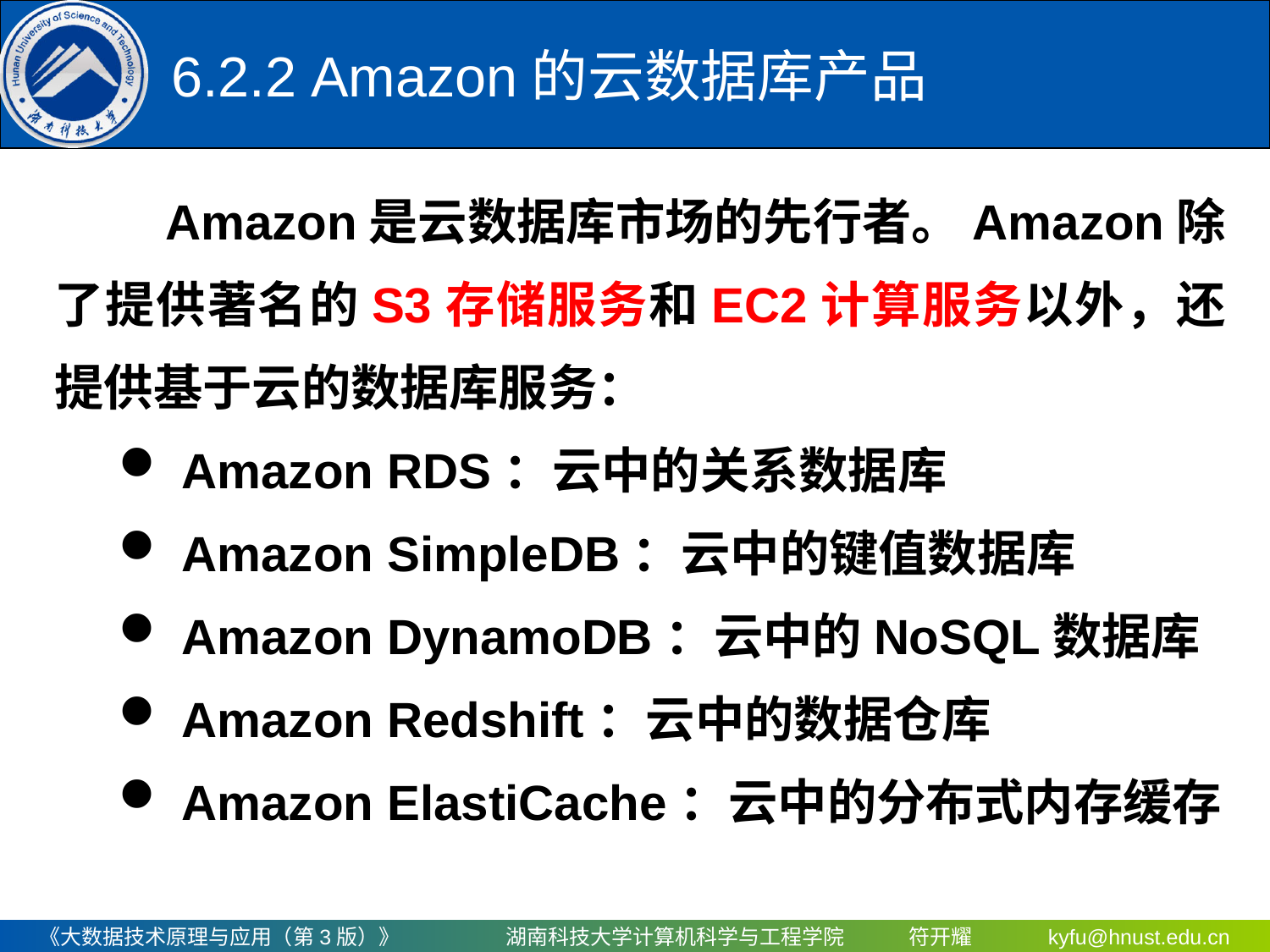

# 6.2.2	 Amazon的云数据库产品
　　Amazon是云数据库市场的先行者。Amazon除了提供著名的S3存储服务和EC2计算服务以外，还提供基于云的数据库服务：
Amazon RDS：云中的关系数据库
Amazon SimpleDB：云中的键值数据库
Amazon DynamoDB：云中的NoSQL数据库
Amazon Redshift：云中的数据仓库
Amazon ElastiCache：云中的分布式内存缓存